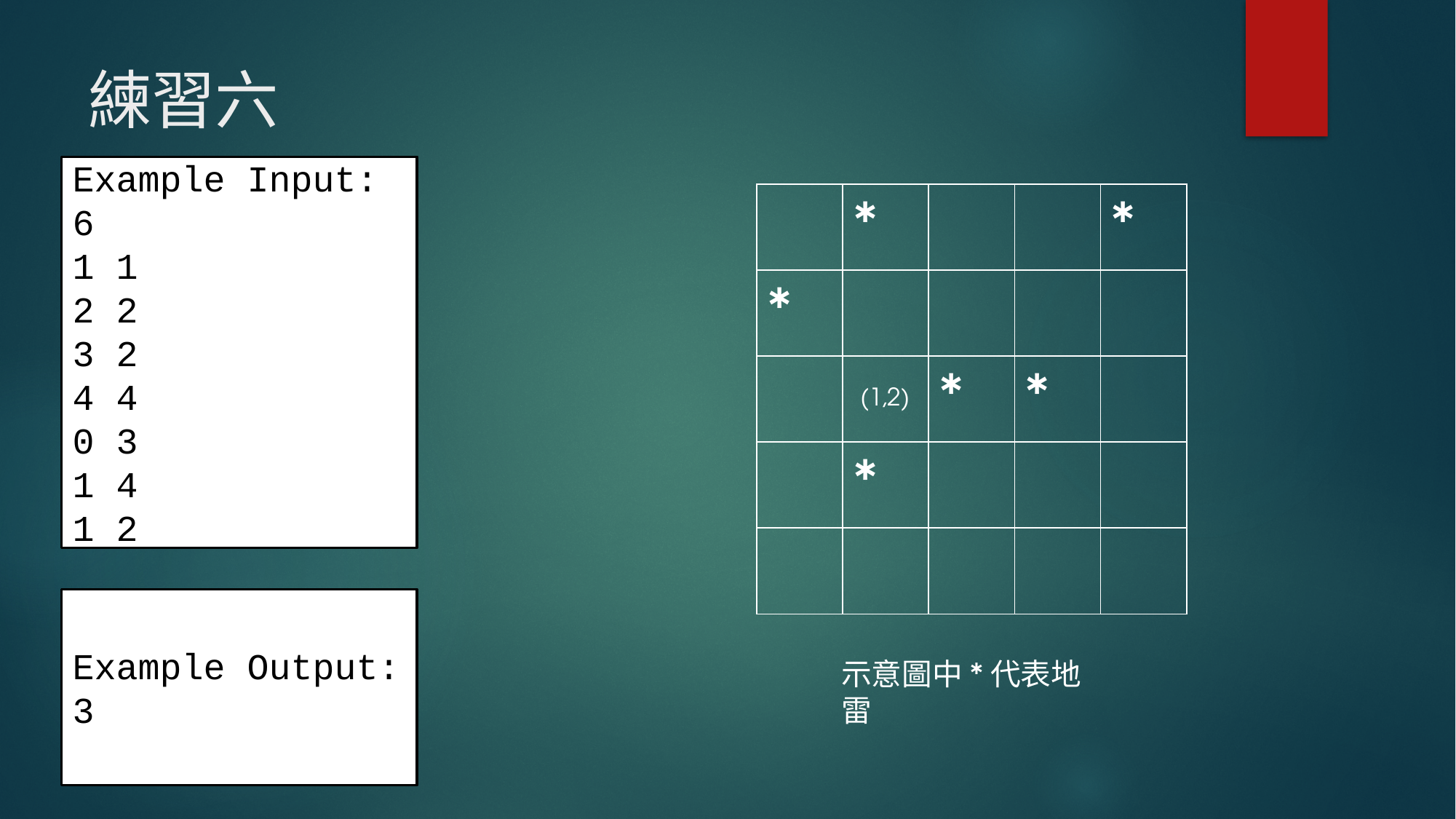

# 練習六
Example Input:
6
1 1
2 2
3 2
4 4
0 3
1 4
1 2
|  | \* |  |  | \* |
| --- | --- | --- | --- | --- |
| \* |  |  |  |  |
|  | (1,2) | \* | \* |  |
|  | \* |  |  |  |
|  |  |  |  |  |
Example Output:
3
示意圖中*代表地雷